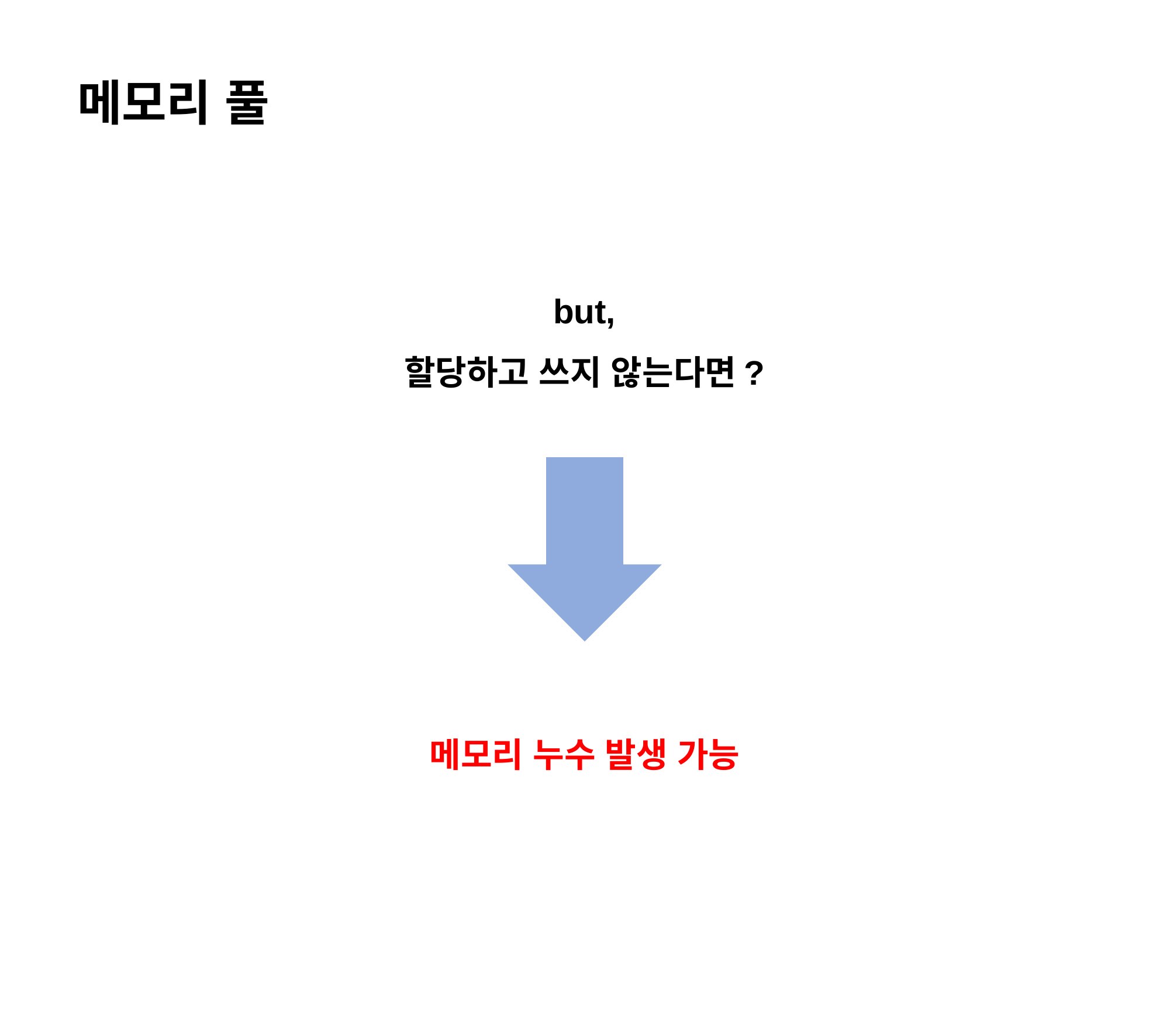

메모리 풀
but,
할당하고 쓰지 않는다면?

메모리 누수 발생 가능